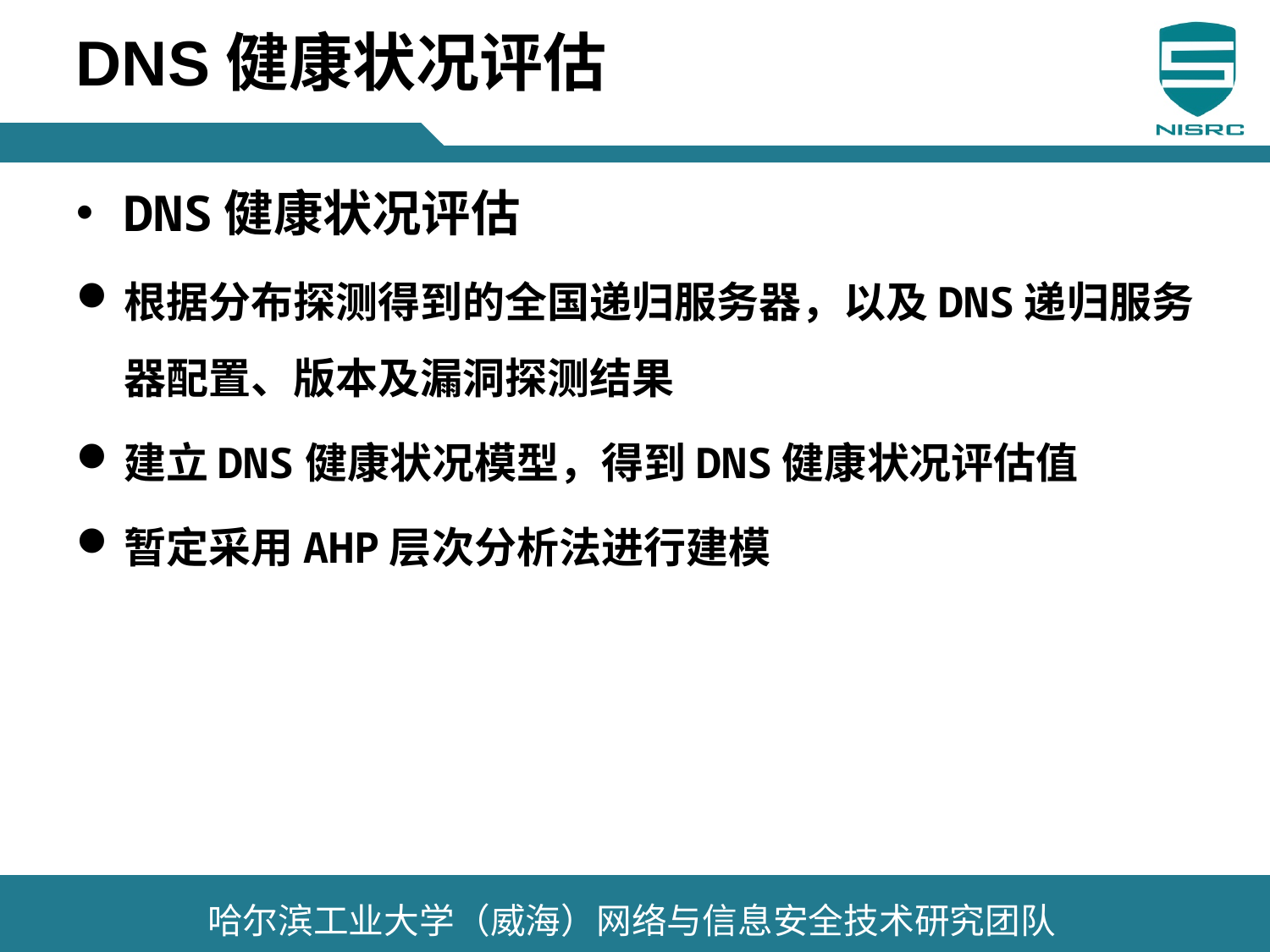

# DNS健康状况评估
DNS健康状况评估
根据分布探测得到的全国递归服务器，以及DNS递归服务器配置、版本及漏洞探测结果
建立DNS健康状况模型，得到DNS健康状况评估值
暂定采用AHP层次分析法进行建模